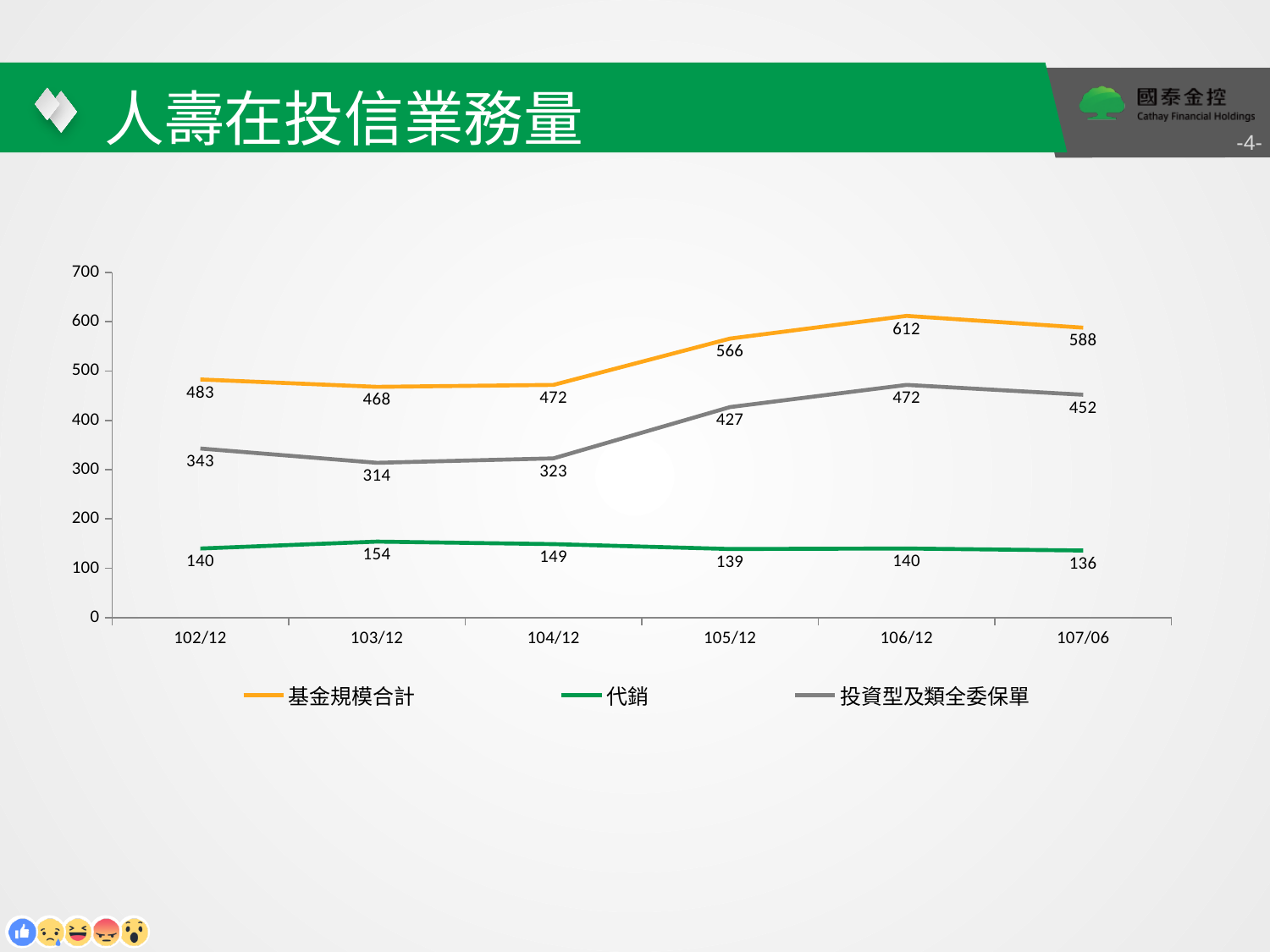

# 人壽在投信業務量
-4-

### Chart

| Category | 基金規模合計 | 代銷 | 投資型及類全委保單 |
|---|---|---|---|
| 102/12 | 483.0 | 140.0 | 343.0 |
| 103/12 | 468.0 | 154.0 | 314.0 |
| 104/12 | 472.0 | 149.0 | 323.0 |
| 105/12 | 566.0 | 139.0 | 427.0 |
| 106/12 | 612.0 | 140.0 | 472.0 |
| 107/06 | 588.0 | 136.0 | 452.0 |